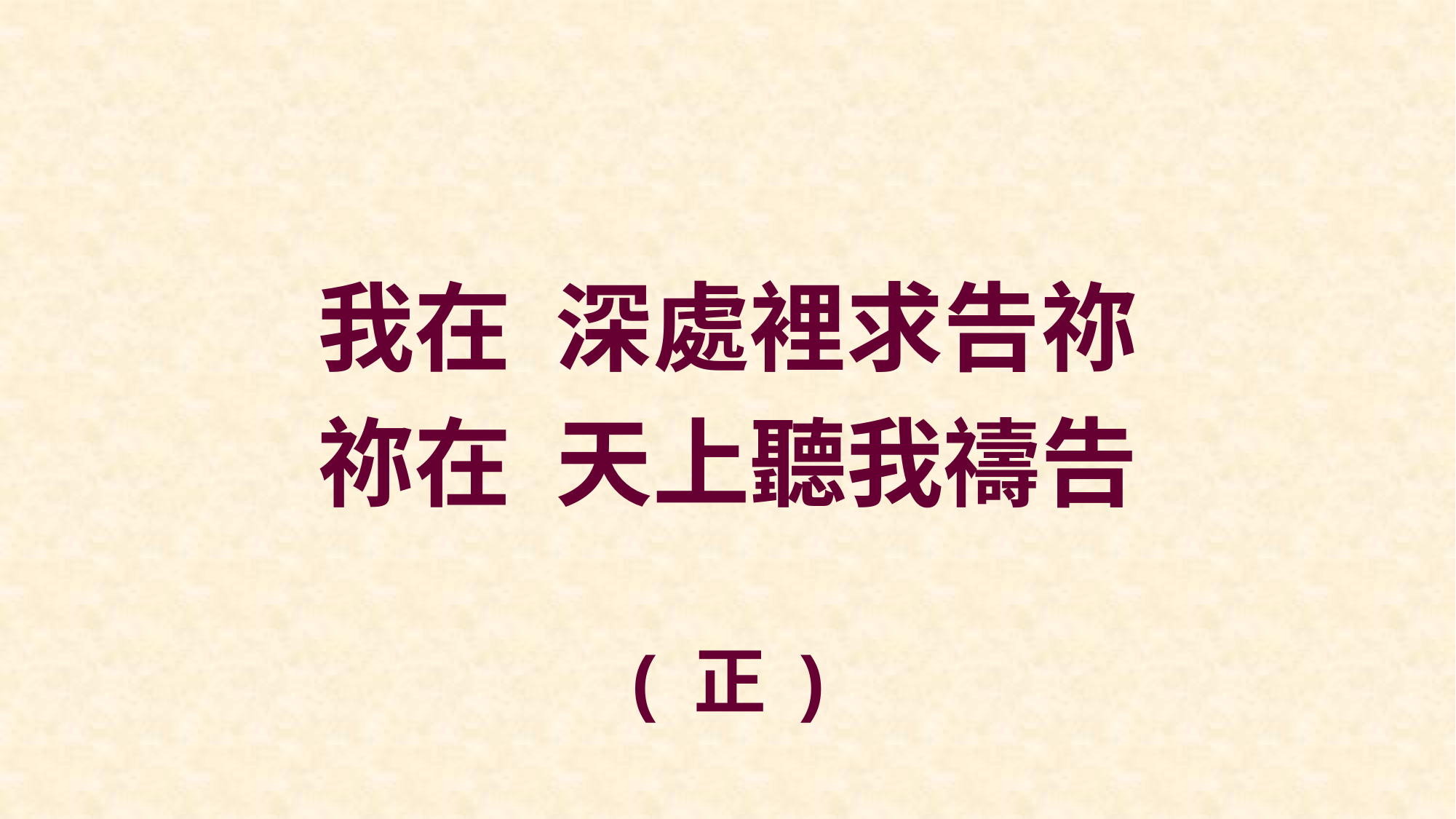

我在  深處裡求告祢
祢在  天上聽我禱告
( 正 )